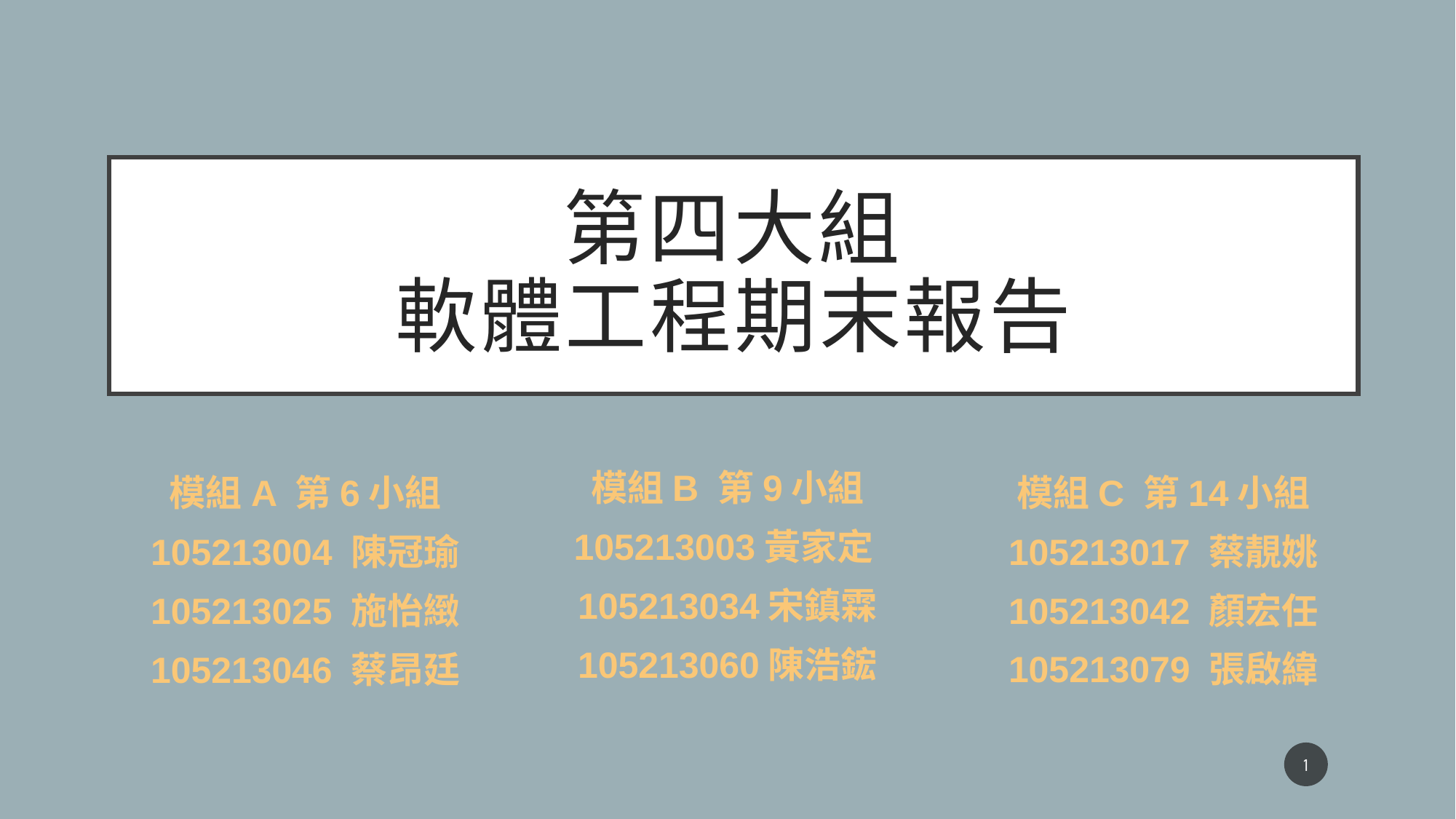

# 第四大組 軟體工程期末報告
模組B 第9小組
105213003黃家定
105213034宋鎮霖
105213060陳浩鋐
模組A 第6小組
105213004 陳冠瑜
105213025 施怡緻
105213046 蔡昂廷
模組C 第14小組
105213017 蔡靚姚
105213042 顏宏任
105213079 張啟緯
1